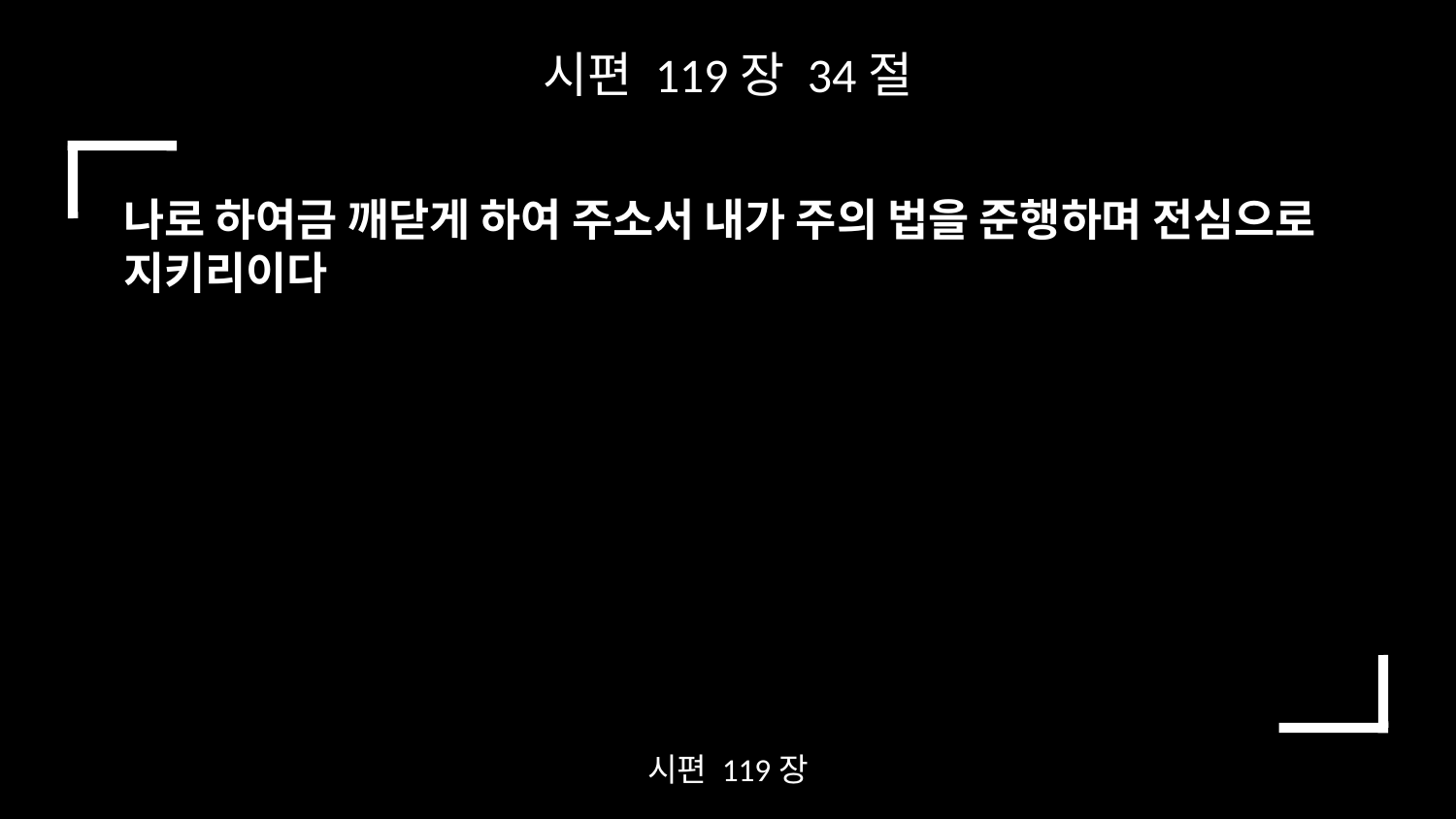

시편 119장 34절

나로 하여금 깨닫게 하여 주소서 내가 주의 법을 준행하며 전심으로 지키리이다

시편 119장